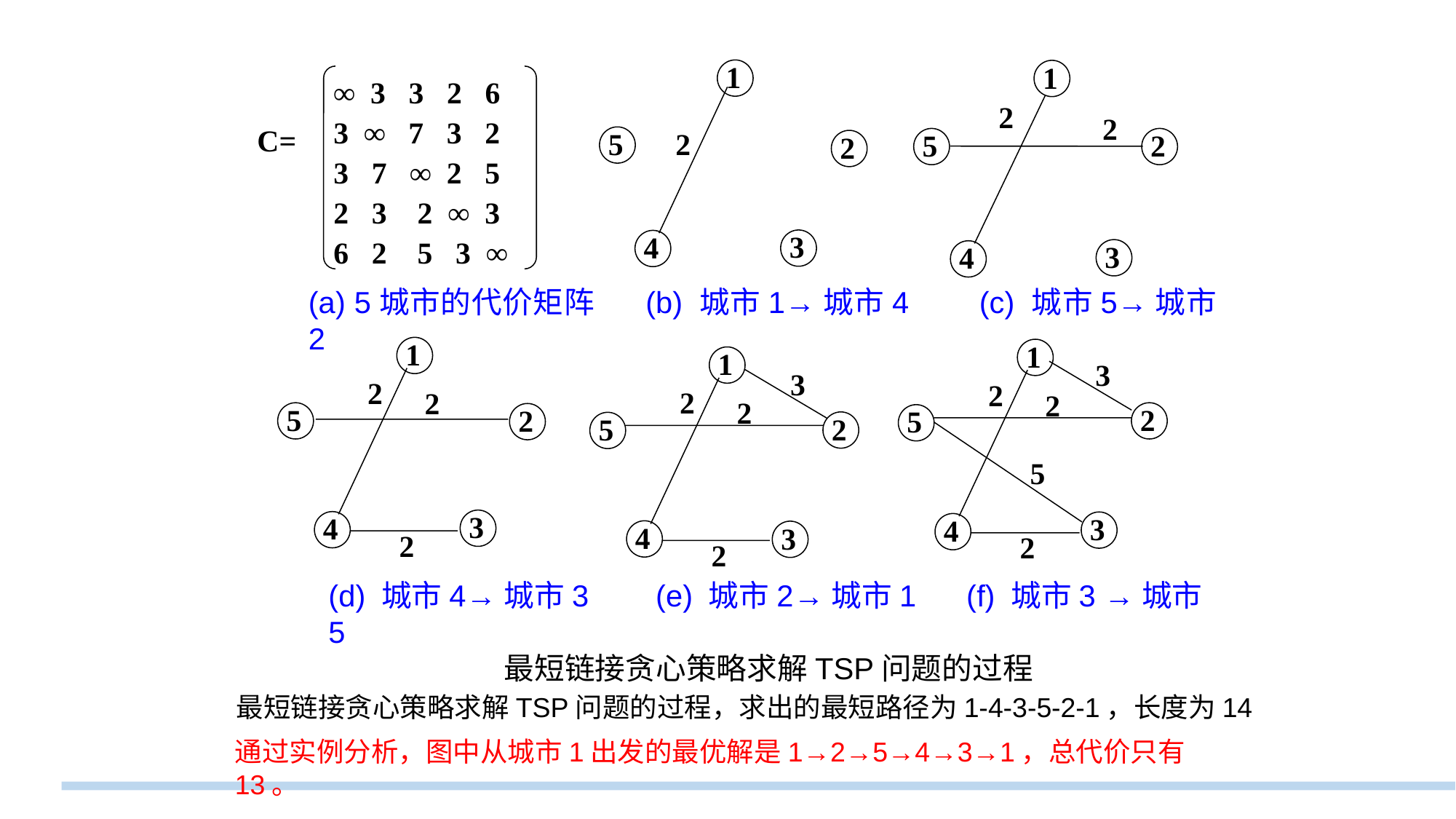

C=

1
1
∞  3   3   2   6
3  ∞   7   3   2
3   7   ∞  2   5
2   3    2  ∞  3
6   2    5   3  ∞

2
2
5
5
2
2
2

3
4
3
4
(a) 5城市的代价矩阵      (b) 城市1→城市4        (c) 城市5→城市2
1
1
1

3

3

2
2
2
2
2
2
2
5
2
5
2
5

5
3
4
3
4
4
3

2
2

2
(d) 城市4→城市3        (e) 城市2→城市1      (f) 城市3 →城市5
最短链接贪心策略求解TSP问题的过程
最短链接贪心策略求解TSP问题的过程，求出的最短路径为1-4-3-5-2-1，长度为14
通过实例分析，图中从城市1出发的最优解是1→2→5→4→3→1，总代价只有13。